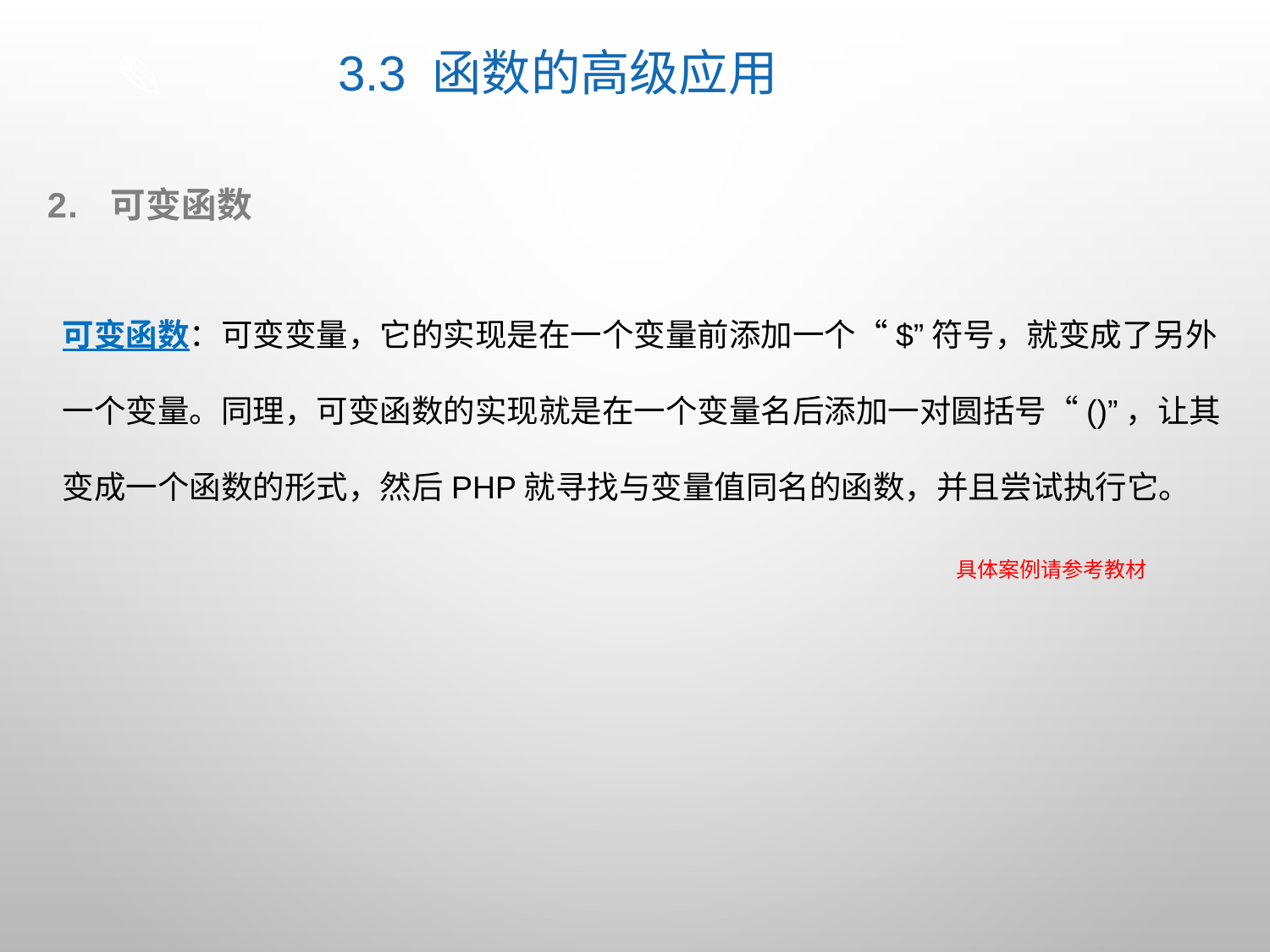

# 3.3 函数的高级应用
可变函数
可变函数：可变变量，它的实现是在一个变量前添加一个“$”符号，就变成了另外一个变量。同理，可变函数的实现就是在一个变量名后添加一对圆括号“()”，让其变成一个函数的形式，然后PHP就寻找与变量值同名的函数，并且尝试执行它。
具体案例请参考教材